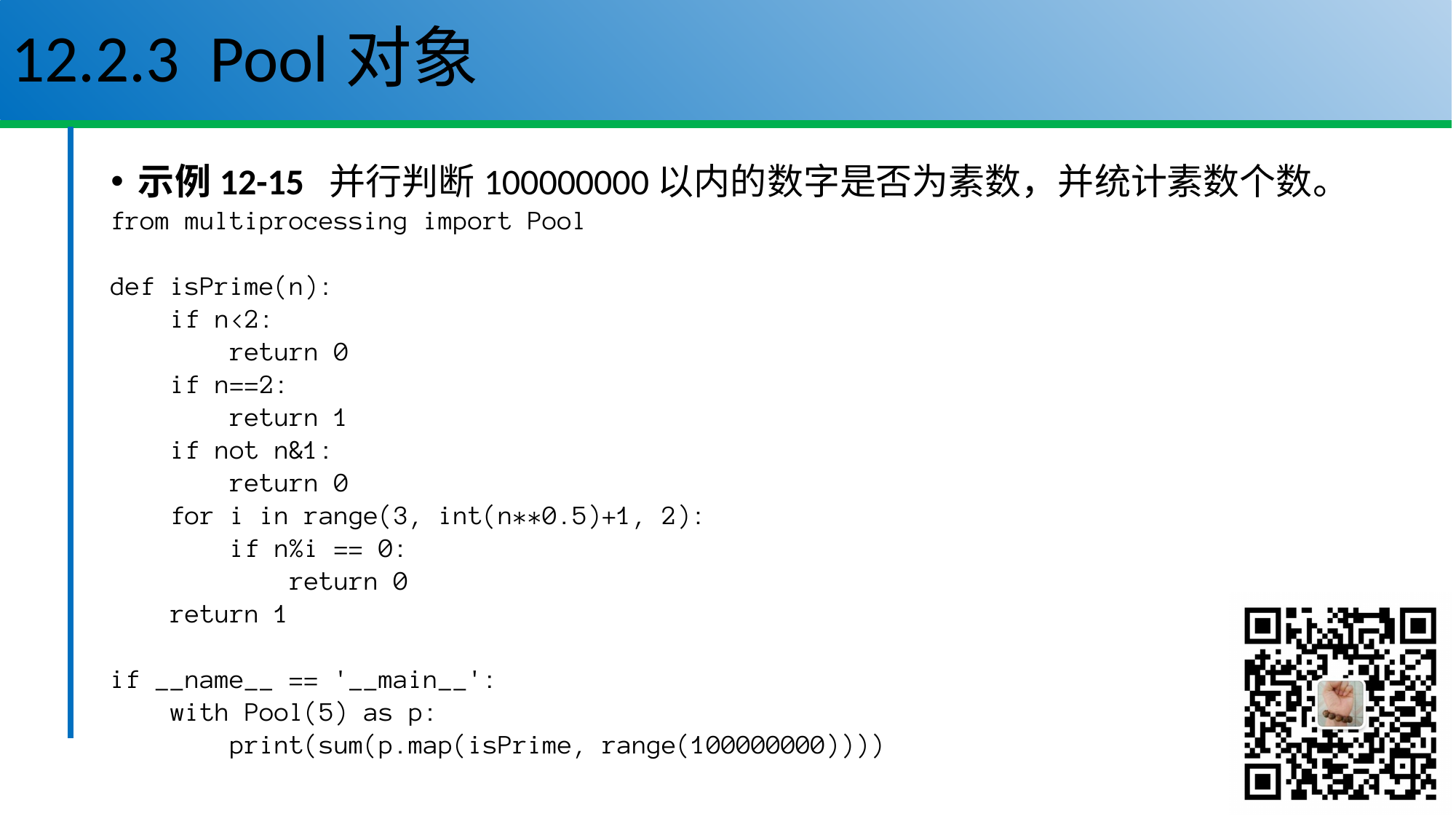

# 12.2.3  Pool对象
示例12-15  并行判断100000000以内的数字是否为素数，并统计素数个数。
from multiprocessing import Pool

def isPrime(n):
    if n<2:
        return 0
    if n==2:
        return 1
    if not n&1:
        return 0
    for i in range(3, int(n**0.5)+1, 2):
        if n%i == 0:
            return 0
    return 1

if __name__ == '__main__':
    with Pool(5) as p:
        print(sum(p.map(isPrime, range(100000000))))